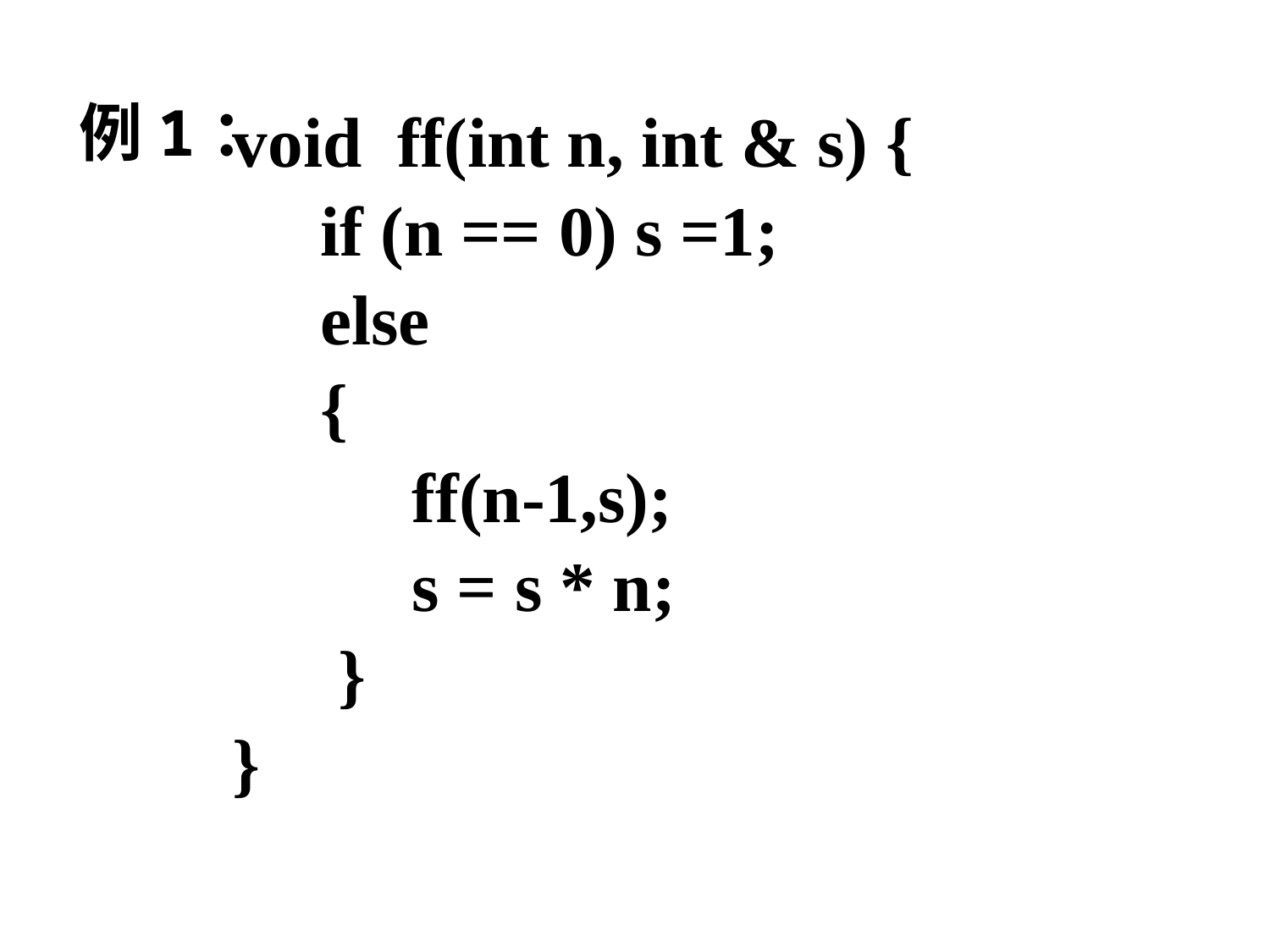

void  ff(int n, int & s) {
     if (n == 0) s =1;
     else
     {
	   ff(n-1,s);
	   s = s * n;
      }
}
例1：